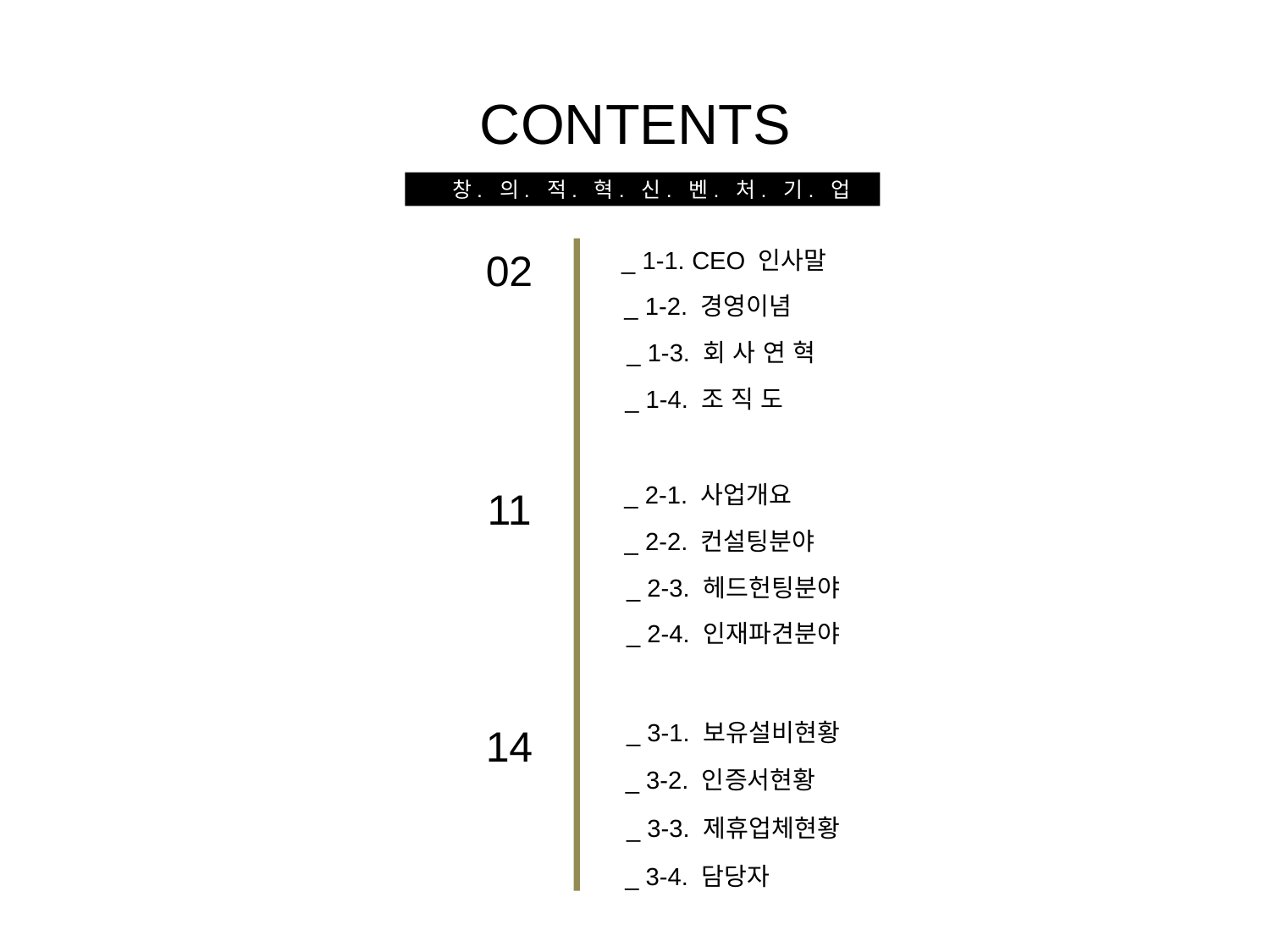

CONTENTS
창.  의.  적.  혁.  신.  벤.  처.  기.  업

02

_ 1-1. CEO 인사말
_ 1-2. 경영이념
_ 1-3. 회 사 연 혁
_ 1-4. 조 직 도
_ 2-1. 사업개요
11
_ 2-2. 컨설팅분야
_ 2-3. 헤드헌팅분야
_ 2-4. 인재파견분야
_ 3-1. 보유설비현황
14
_ 3-2. 인증서현황
_ 3-3. 제휴업체현황
_ 3-4. 담당자